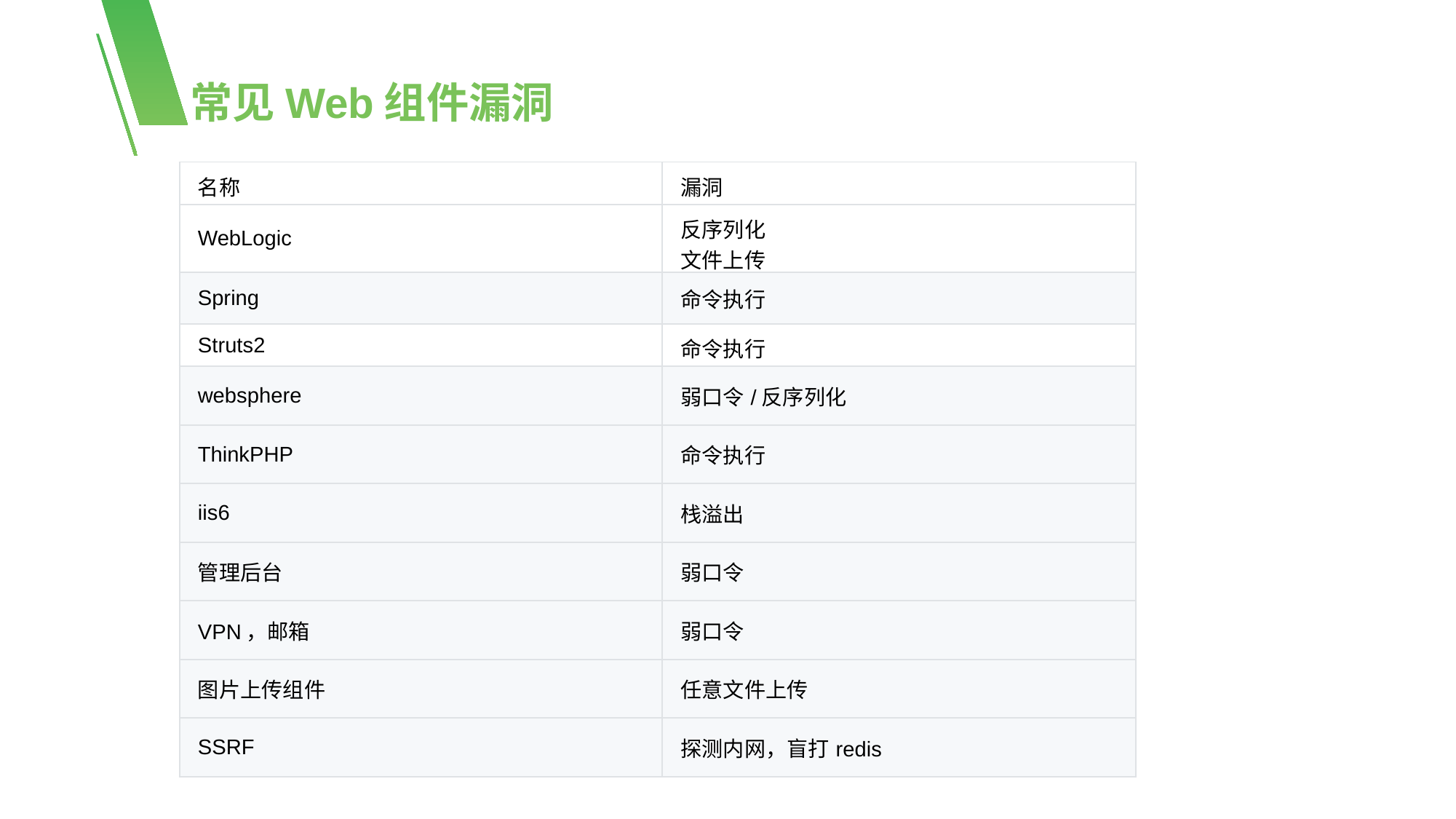

常见Web组件漏洞
| 名称 | 漏洞 |
| --- | --- |
| WebLogic | 反序列化 文件上传 |
| Spring | 命令执行 |
| Struts2 | 命令执行 |
| websphere | 弱口令/反序列化 |
| ThinkPHP | 命令执行 |
| iis6 | 栈溢出 |
| 管理后台 | 弱口令 |
| VPN，邮箱 | 弱口令 |
| 图片上传组件 | 任意文件上传 |
| SSRF | 探测内网，盲打redis |